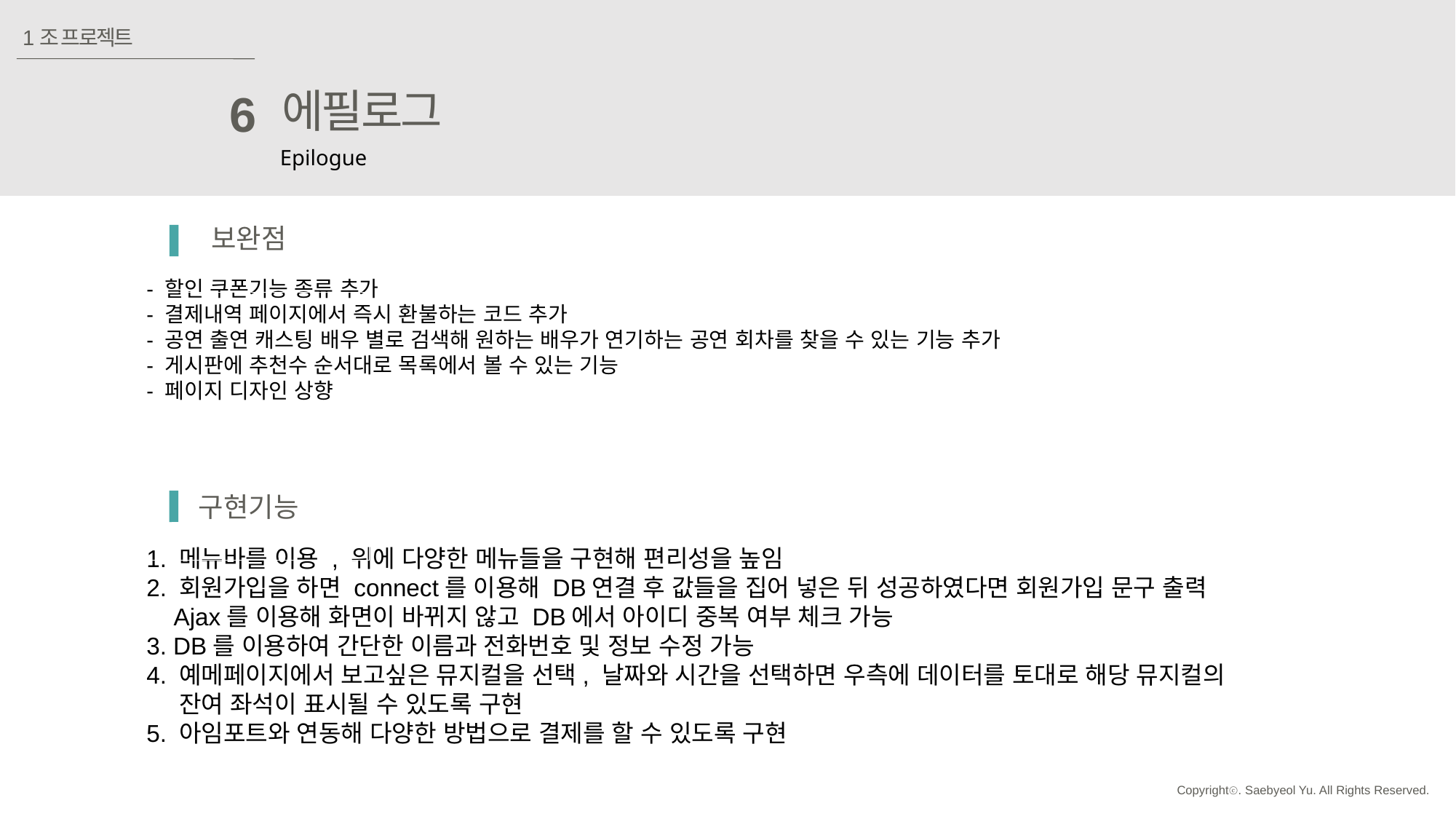

1조 프로젝트
에필로그
6
Epilogue

보완점

- 할인 쿠폰기능 종류 추가
- 결제내역 페이지에서 즉시 환불하는 코드 추가
- 공연 출연 캐스팅 배우 별로 검색해 원하는 배우가 연기하는 공연 회차를 찾을 수 있는 기능 추가
- 게시판에 추천수 순서대로 목록에서 볼 수 있는 기능
- 페이지 디자인 상향

구현기능

1. 메뉴바를 이용 , 위에 다양한 메뉴들을 구현해 편리성을 높임
2. 회원가입을 하면 connect를 이용해 DB연결 후 값들을 집어 넣은 뒤 성공하였다면 회원가입 문구 출력
    Ajax를 이용해 화면이 바뀌지 않고 DB에서 아이디 중복 여부 체크 가능
3. DB를 이용하여 간단한 이름과 전화번호 및 정보 수정 가능
4. 예메페이지에서 보고싶은 뮤지컬을 선택, 날짜와 시간을 선택하면 우측에 데이터를 토대로 해당 뮤지컬의
    잔여 좌석이 표시될 수 있도록 구현
5. 아임포트와 연동해 다양한 방법으로 결제를 할 수 있도록 구현